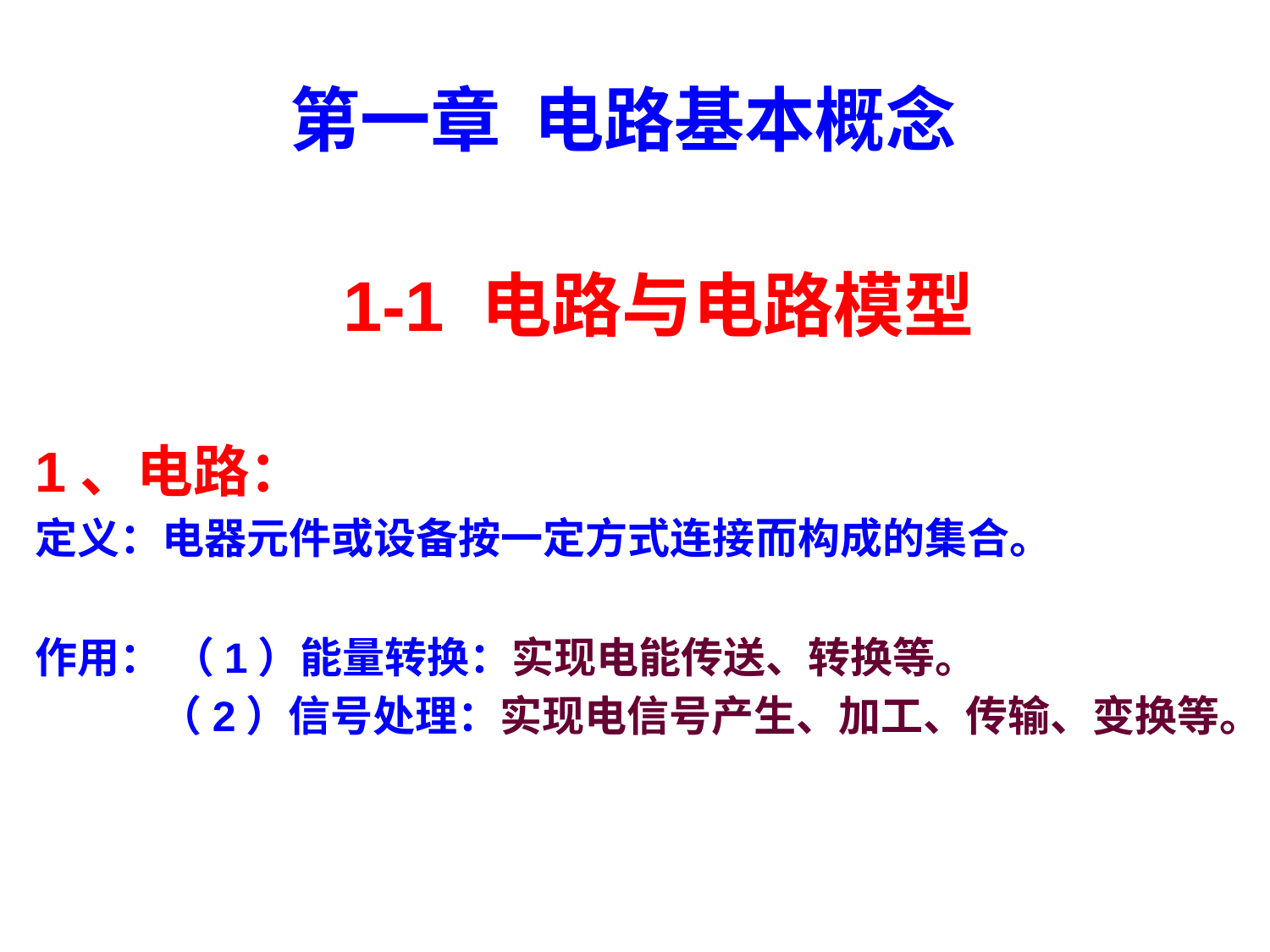

第一章  电路基本概念
1-1 电路与电路模型

1、电路：
定义：电器元件或设备按一定方式连接而构成的集合。

作用： （1）能量转换：实现电能传送、转换等。
            （2）信号处理：实现电信号产生、加工、传输、变换等。

5